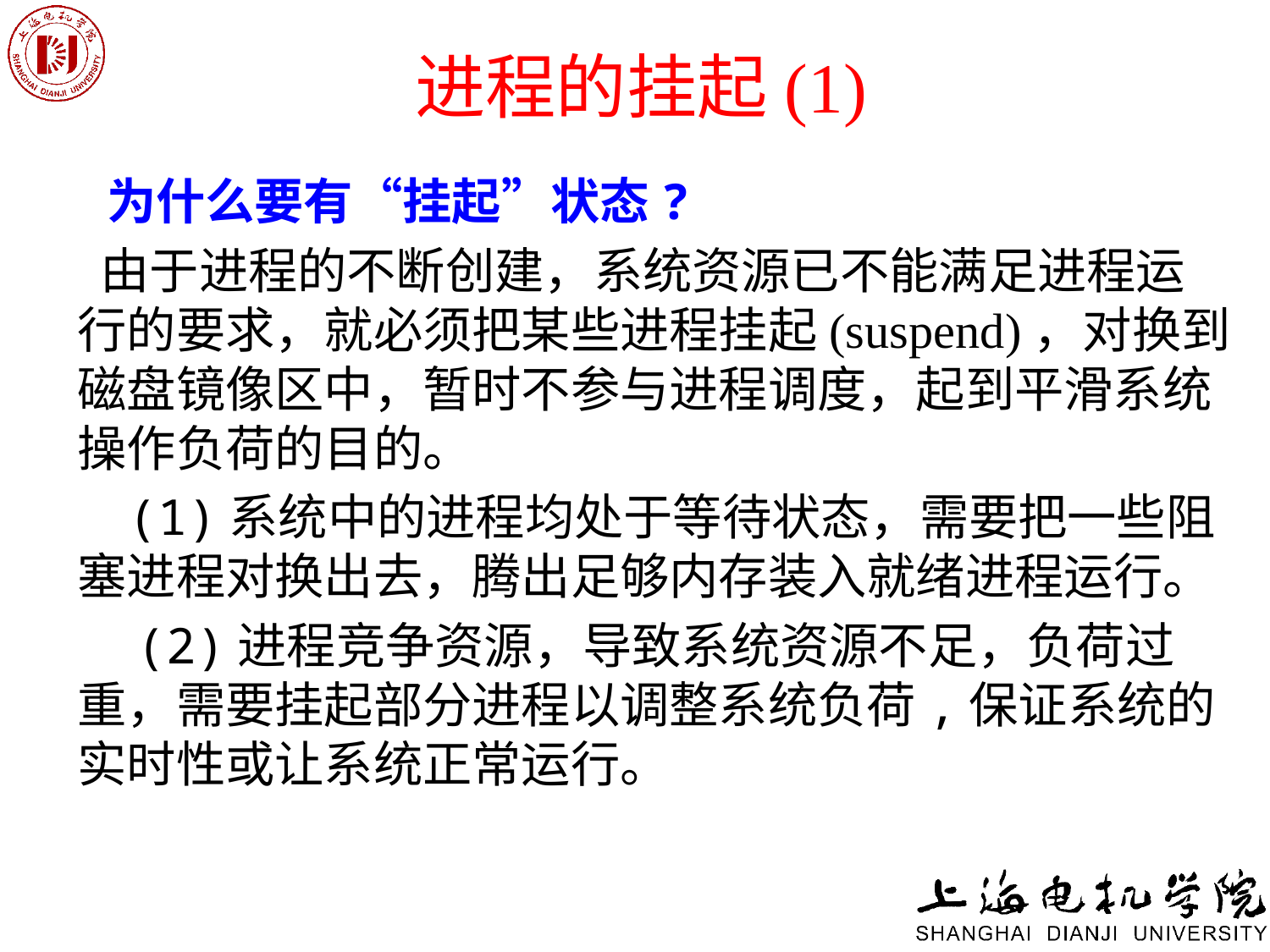

# 进程的挂起(1)
  为什么要有“挂起”状态?
 由于进程的不断创建，系统资源已不能满足进程运行的要求，就必须把某些进程挂起(suspend)，对换到磁盘镜像区中，暂时不参与进程调度，起到平滑系统操作负荷的目的。
  (1)系统中的进程均处于等待状态，需要把一些阻塞进程对换出去，腾出足够内存装入就绪进程运行。
  (2)进程竞争资源，导致系统资源不足，负荷过重，需要挂起部分进程以调整系统负荷,保证系统的实时性或让系统正常运行。